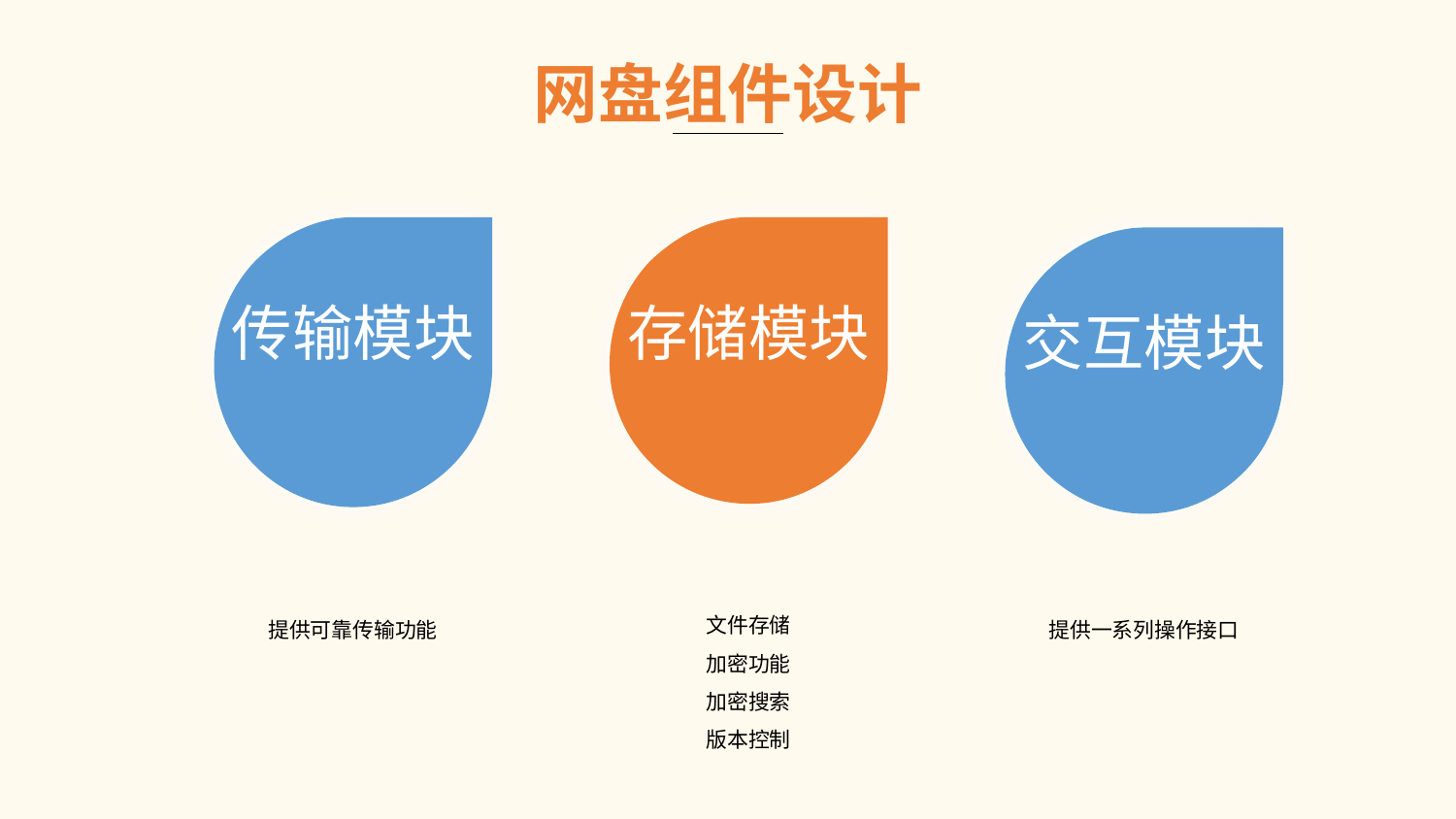

网盘组件设计
传输模块
存储模块
交互模块

文件存储
加密功能
加密搜索
版本控制

提供可靠传输功能

提供一系列操作接口